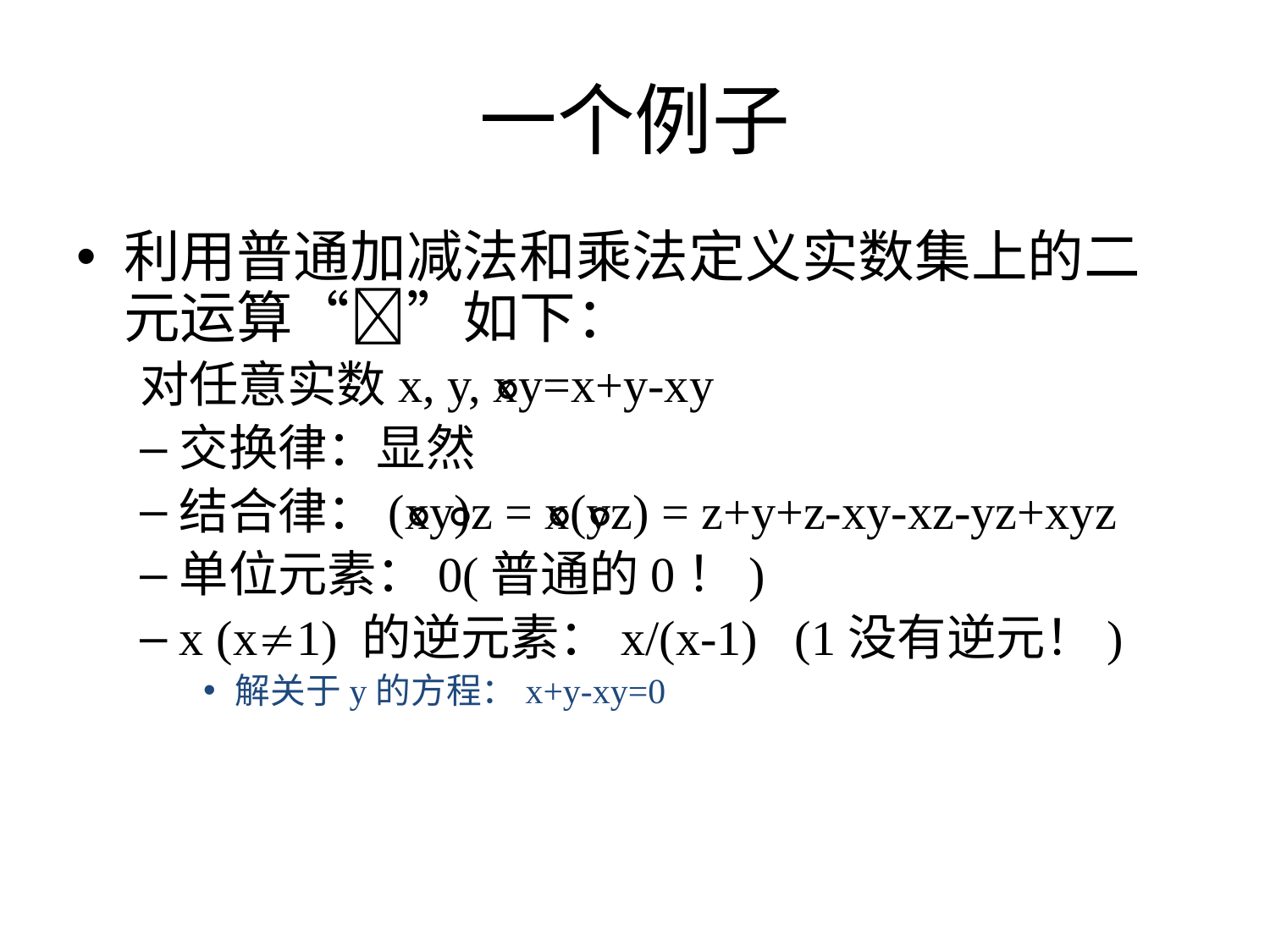

# 一个例子
利用普通加减法和乘法定义实数集上的二元运算“⃘”如下：
对任意实数x, y, x⃘y=x+y-xy
交换律：显然
结合律：(x⃘y)⃘z = x⃘(y⃘z) = z+y+z-xy-xz-yz+xyz
单位元素：0(普通的0！)
x (x≠1) 的逆元素：x/(x-1)   (1没有逆元！)
解关于y的方程：x+y-xy=0